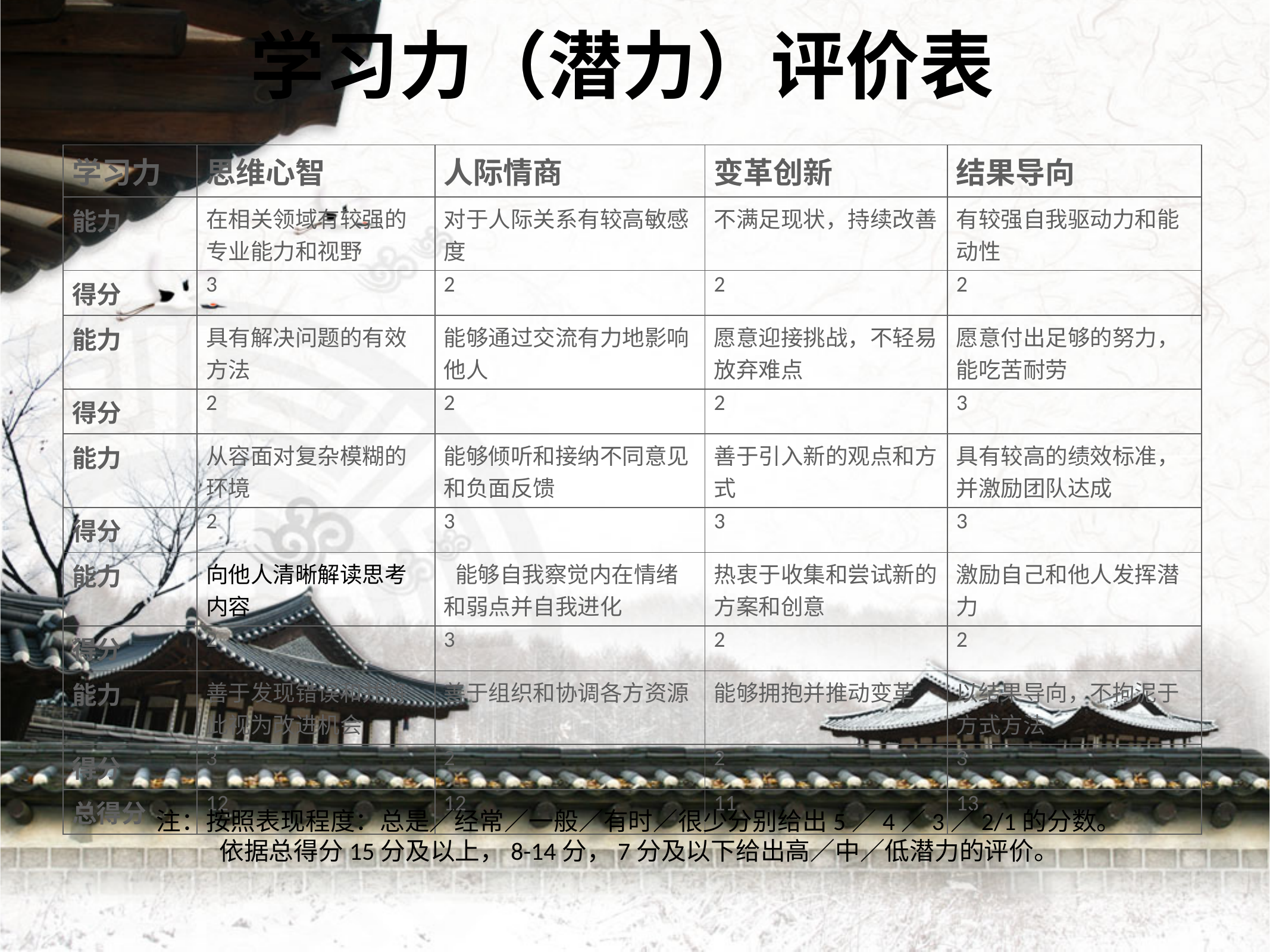

学习力（潜力）评价表
| 学习力 | 思维心智 | 人际情商 | 变革创新 | 结果导向 |
| --- | --- | --- | --- | --- |
| 能力 | 在相关领域有较强的专业能力和视野 | 对于人际关系有较高敏感度 | 不满足现状，持续改善 | 有较强自我驱动力和能动性 |
| 得分 | 3 | 2 | 2 | 2 |
| 能力 | 具有解决问题的有效方法 | 能够通过交流有力地影响他人 | 愿意迎接挑战，不轻易放弃难点 | 愿意付出足够的努力，能吃苦耐劳 |
| 得分 | 2 | 2 | 2 | 3 |
| 能力 | 从容面对复杂模糊的环境 | 能够倾听和接纳不同意见和负面反馈 | 善于引入新的观点和方式 | 具有较高的绩效标准，并激励团队达成 |
| 得分 | 2 | 3 | 3 | 3 |
| 能力 | 向他人清晰解读思考内容 | 能够自我察觉内在情绪和弱点并自我进化 | 热衷于收集和尝试新的方案和创意 | 激励自己和他人发挥潜力 |
| 得分 | 2 | 3 | 2 | 2 |
| 能力 | 善于发现错误和并将此视为改进机会 | 善于组织和协调各方资源 | 能够拥抱并推动变革 | 以结果导向，不拘泥于方式方法 |
| 得分 | 3 | 2 | 2 | 3 |
| 总得分 | 12 | 12 | 11 | 13 |

注：按照表现程度：总是／经常／一般／有时／很少分别给出5／4／3／2/1的分数。
依据总得分15分及以上，8-14分，7分及以下给出高／中／低潜力的评价。